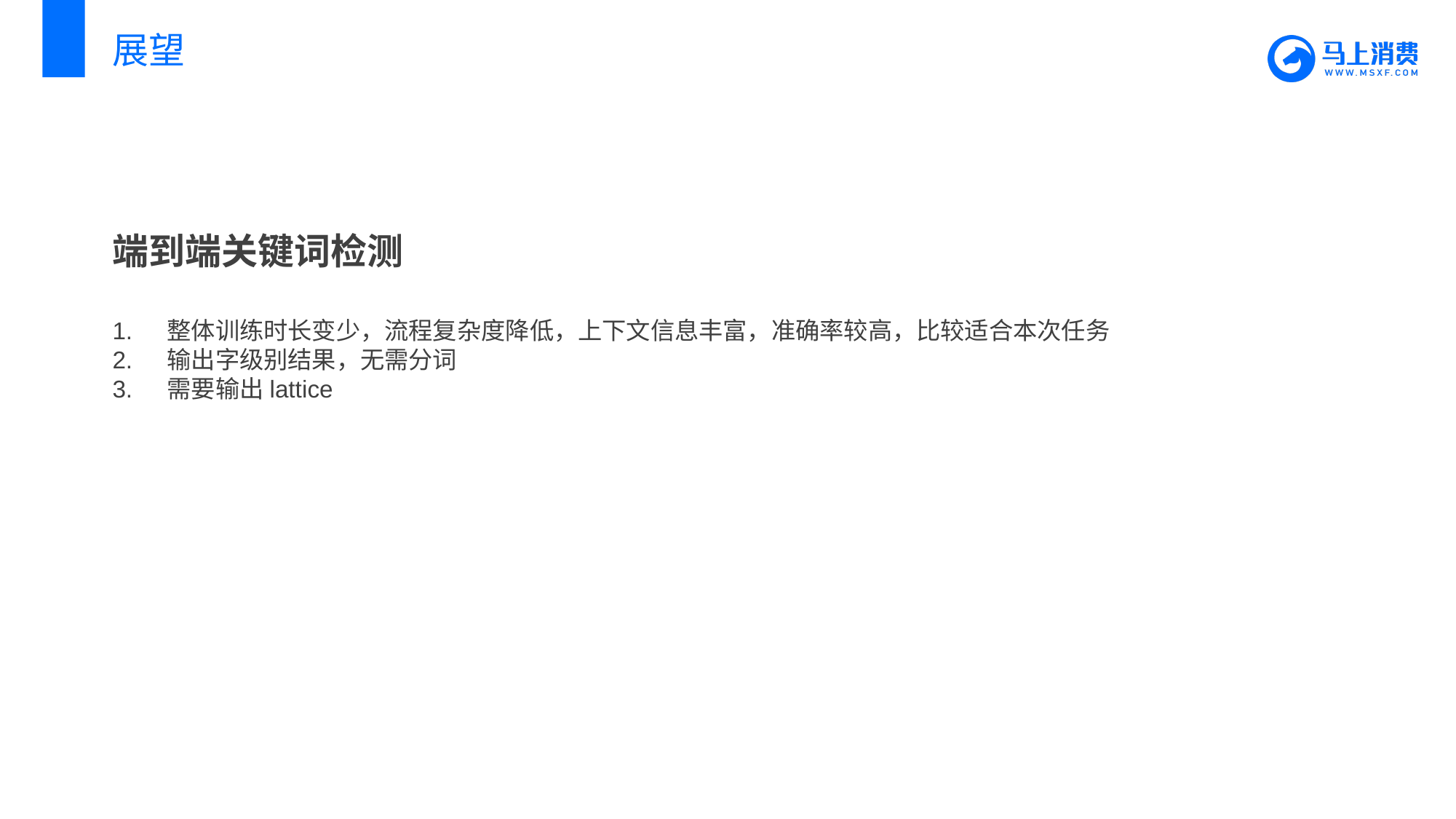

展望
端到端关键词检测

整体训练时长变少，流程复杂度降低，上下文信息丰富，准确率较高，比较适合本次任务
输出字级别结果，无需分词
需要输出lattice